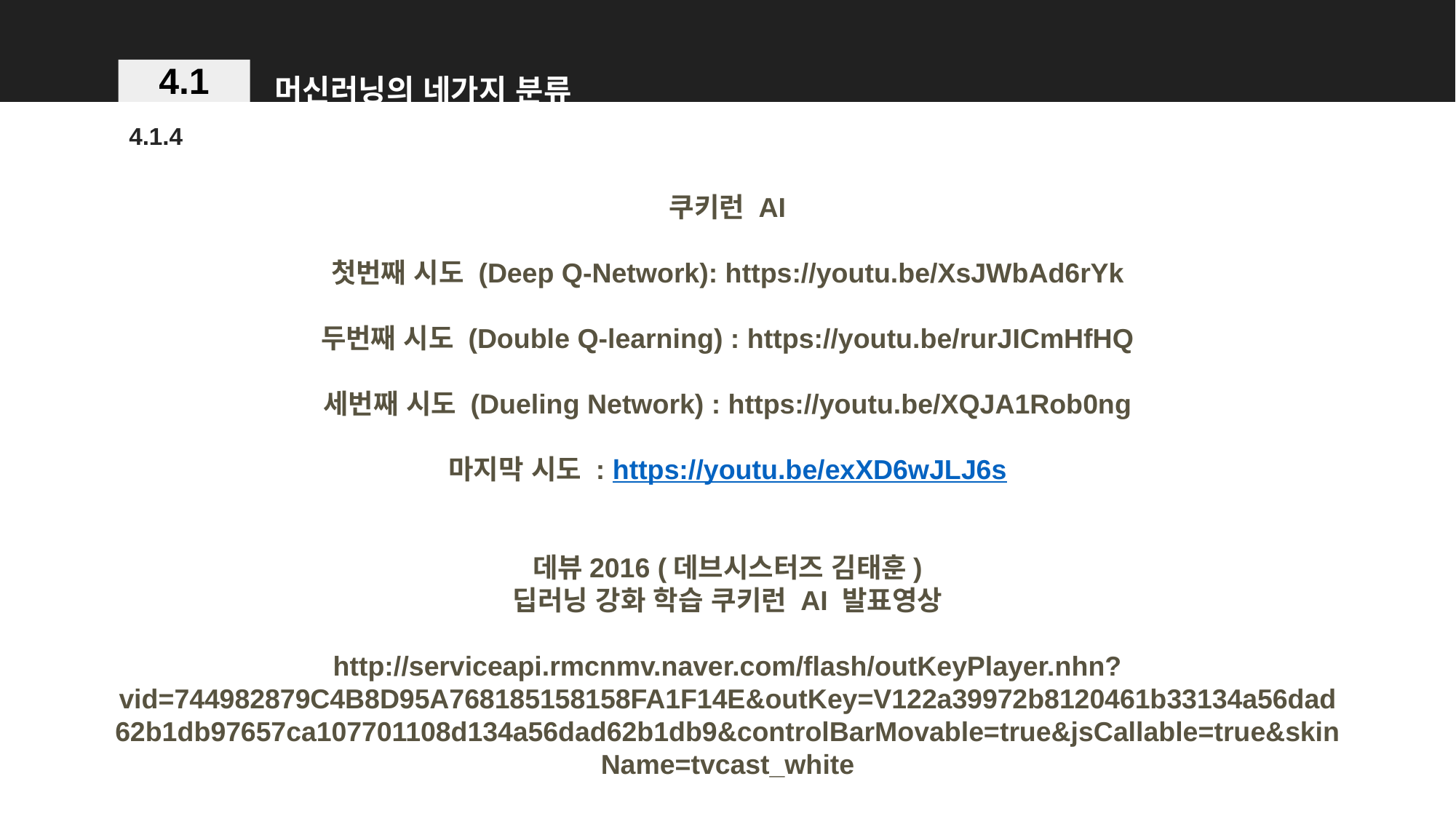

머신러닝의 네가지 분류
4.1

4.1.4
쿠키런 AI

첫번째 시도 (Deep Q-Network): https://youtu.be/XsJWbAd6rYk

두번째 시도 (Double Q-learning) : https://youtu.be/rurJICmHfHQ

세번째 시도 (Dueling Network) : https://youtu.be/XQJA1Rob0ng

마지막 시도 : https://youtu.be/exXD6wJLJ6s

데뷰2016 (데브시스터즈 김태훈)
딥러닝 강화 학습 쿠키런 AI 발표영상

http://serviceapi.rmcnmv.naver.com/flash/outKeyPlayer.nhn?vid=744982879C4B8D95A768185158158FA1F14E&outKey=V122a39972b8120461b33134a56dad62b1db97657ca107701108d134a56dad62b1db9&controlBarMovable=true&jsCallable=true&skinName=tvcast_white